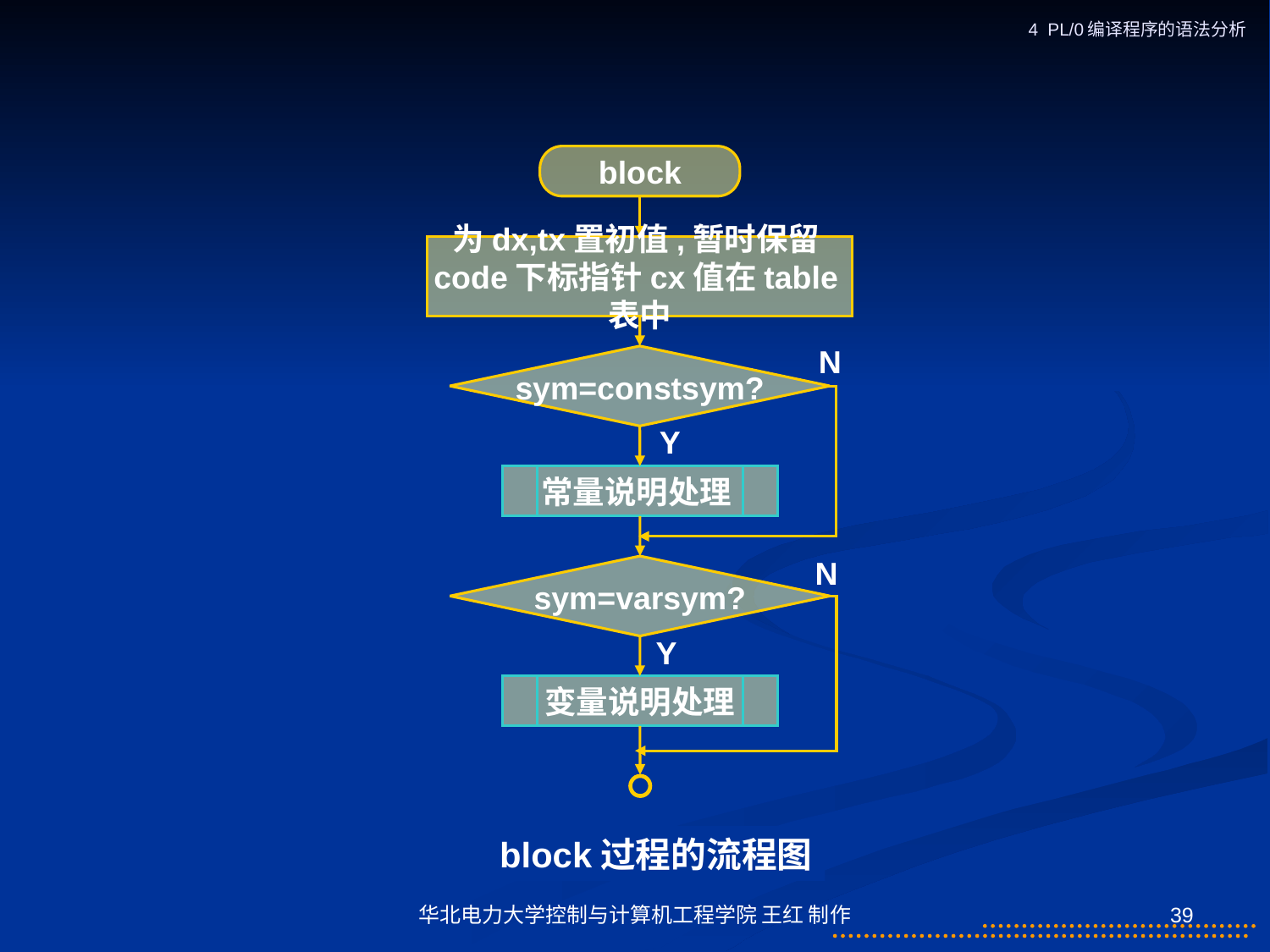

4  PL/0编译程序的语法分析
block
为dx,tx置初值,暂时保留code下标指针cx值在table表中

sym=constsym?
N
Y
常量说明处理

sym=varsym?
N
Y
变量说明处理

block过程的流程图
华北电力大学控制与计算机工程学院 王红 制作
39